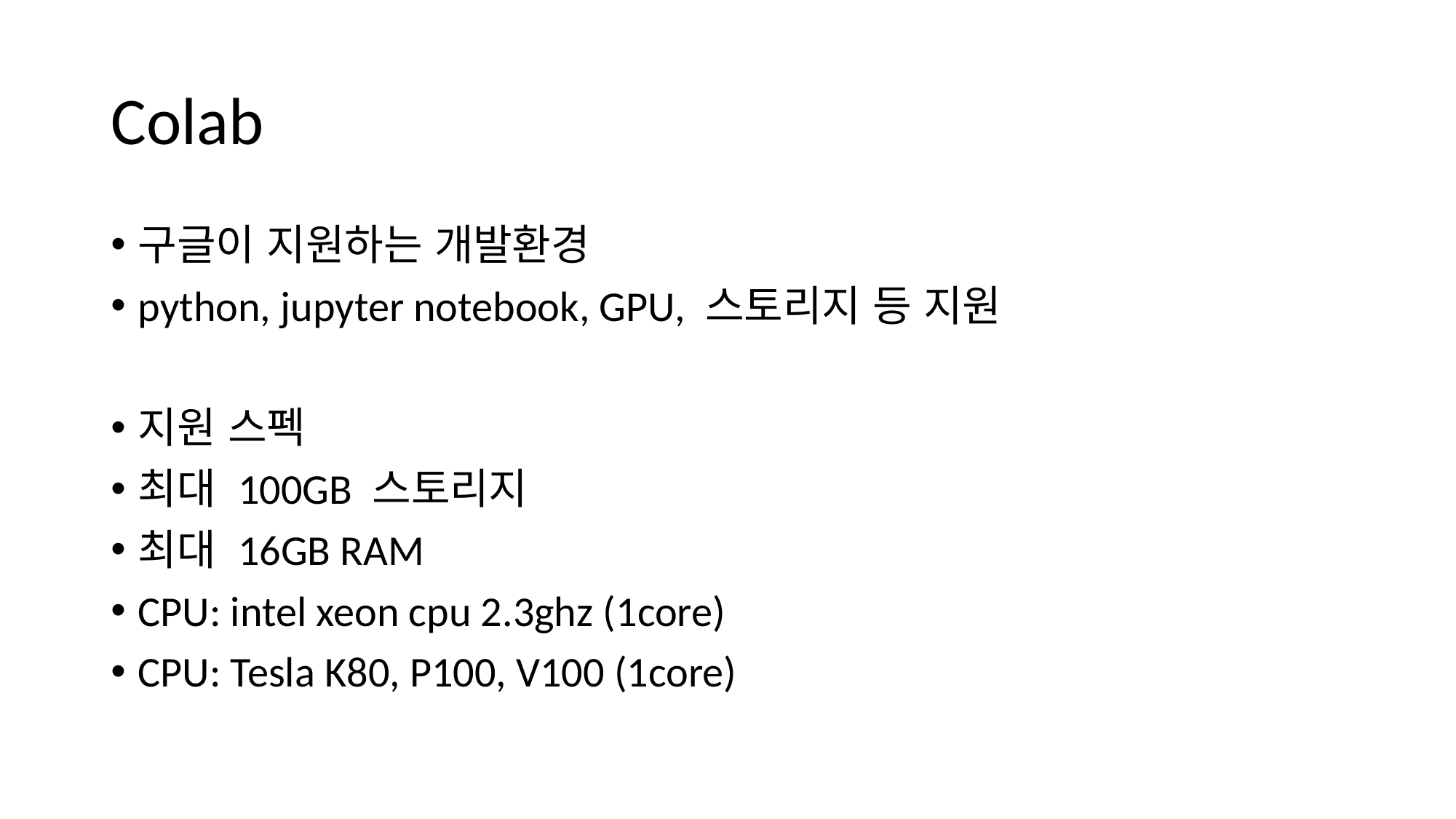

# Colab
구글이 지원하는 개발환경
python, jupyter notebook, GPU, 스토리지 등 지원

지원 스펙
최대 100GB 스토리지
최대 16GB RAM
CPU: intel xeon cpu 2.3ghz (1core)
CPU: Tesla K80, P100, V100 (1core)